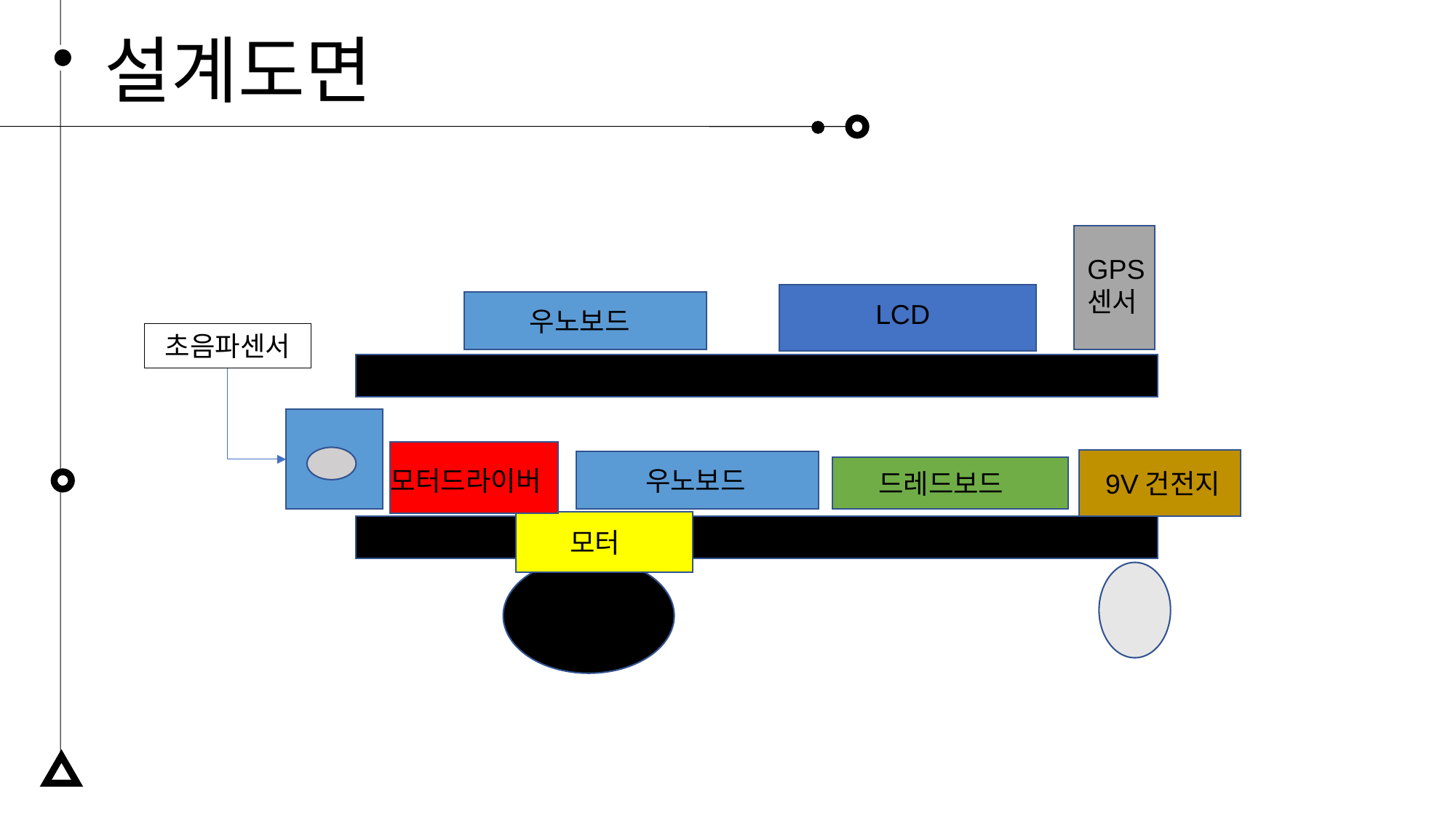

설계도면

GPS
센서

LCD

우노보드
초음파센서

모터드라이버
우노보드
드레드보드
9V건전지

모터